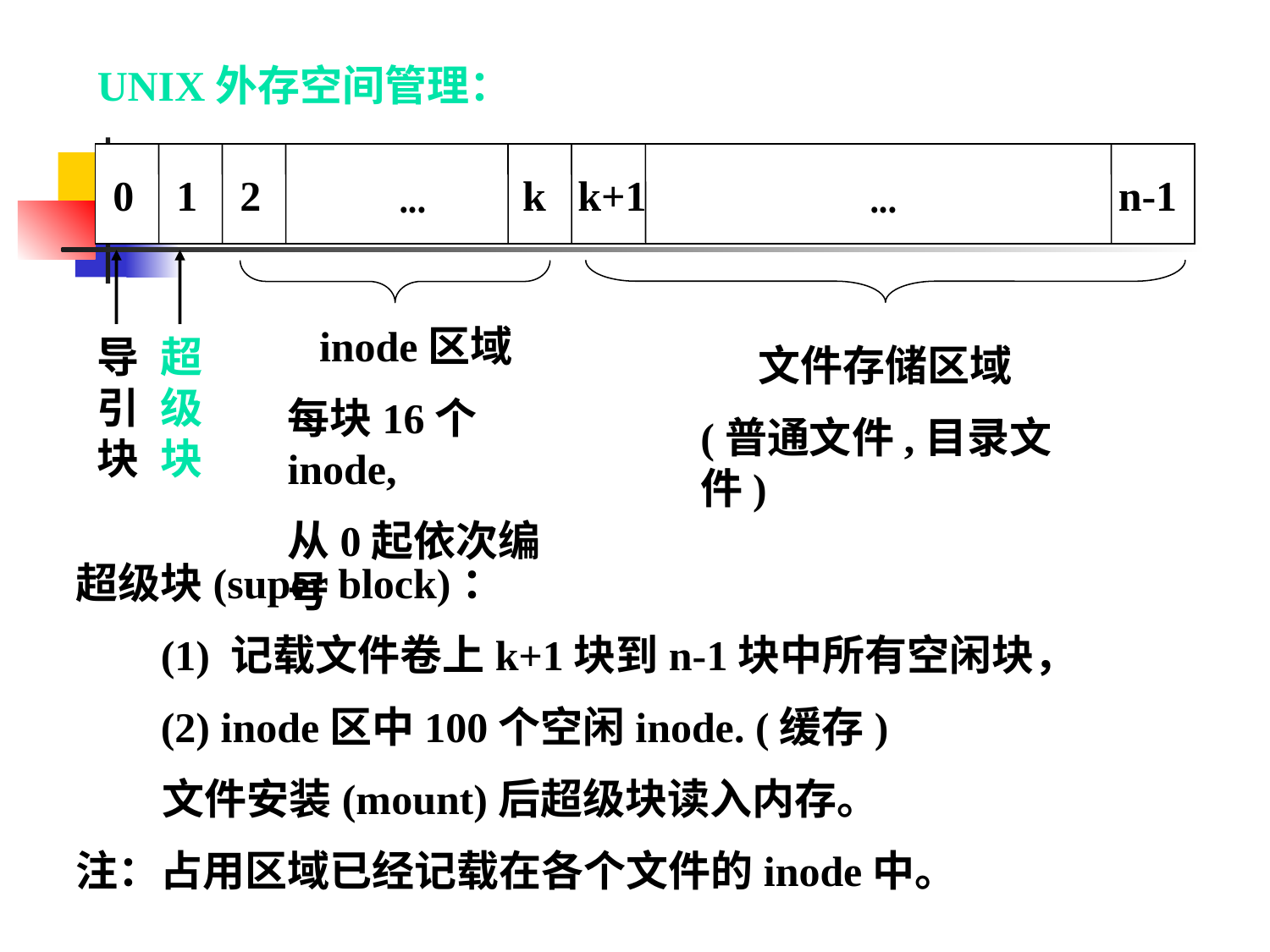

UNIX外存空间管理：

0    1    2             …         k   k+1                     …            n-1

   inode区域
每块16个inode,
从0起依次编号
导引块
超级块
     文件存储区域
(普通文件,目录文件)
超级块(super block)：
        (1) 记载文件卷上k+1块到n-1块中所有空闲块，
        (2) inode区中100个空闲inode. (缓存)
        文件安装(mount)后超级块读入内存。
注：占用区域已经记载在各个文件的inode中。